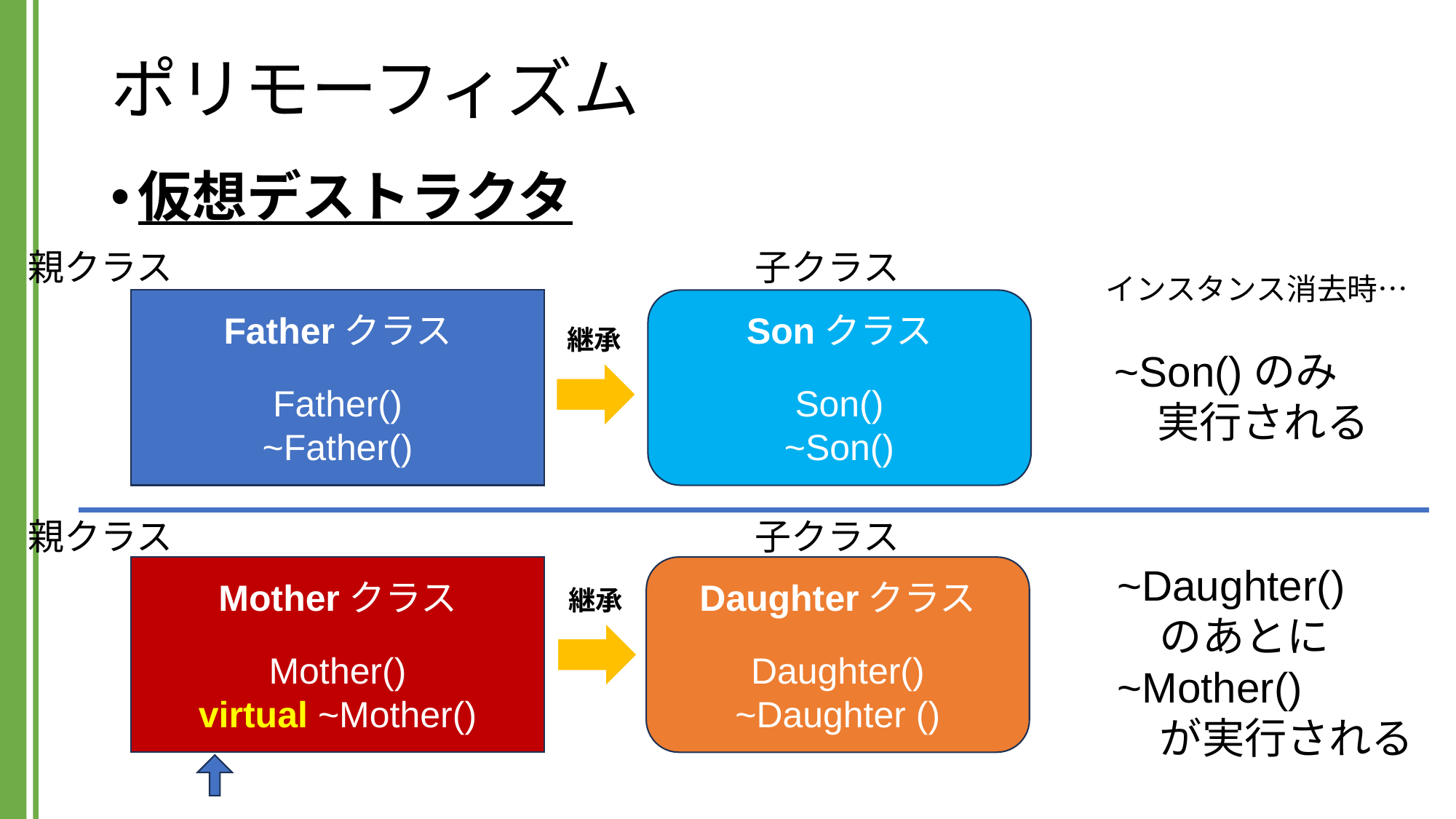

# ポリモーフィズム
仮想デストラクタ
親クラス　　　　　　　　　　　　　　　　子クラス
インスタンス消去時…
Sonクラス
Son()
~Son()
Fatherクラス
Father()
~Father()
継承
~Son()のみ
　実行される

親クラス　　　　　　　　　　　　　　　　子クラス
~Daughter()
　のあとに
~Mother()
　が実行される
Daughterクラス
Daughter()
~Daughter ()
Motherクラス
Mother()
virtual ~Mother()
継承